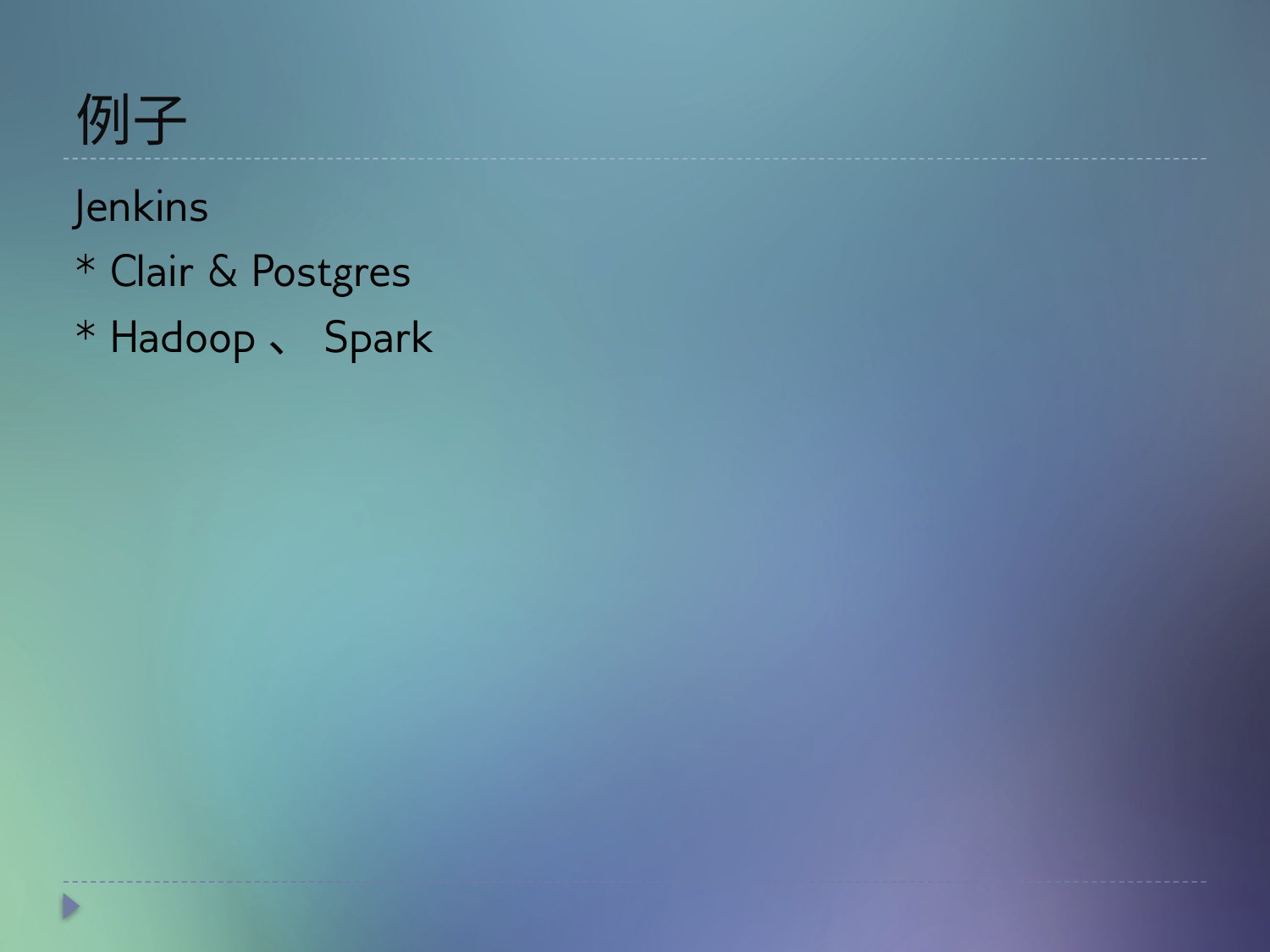

# 例子
Jenkins
* Clair & Postgres
* Hadoop、Spark